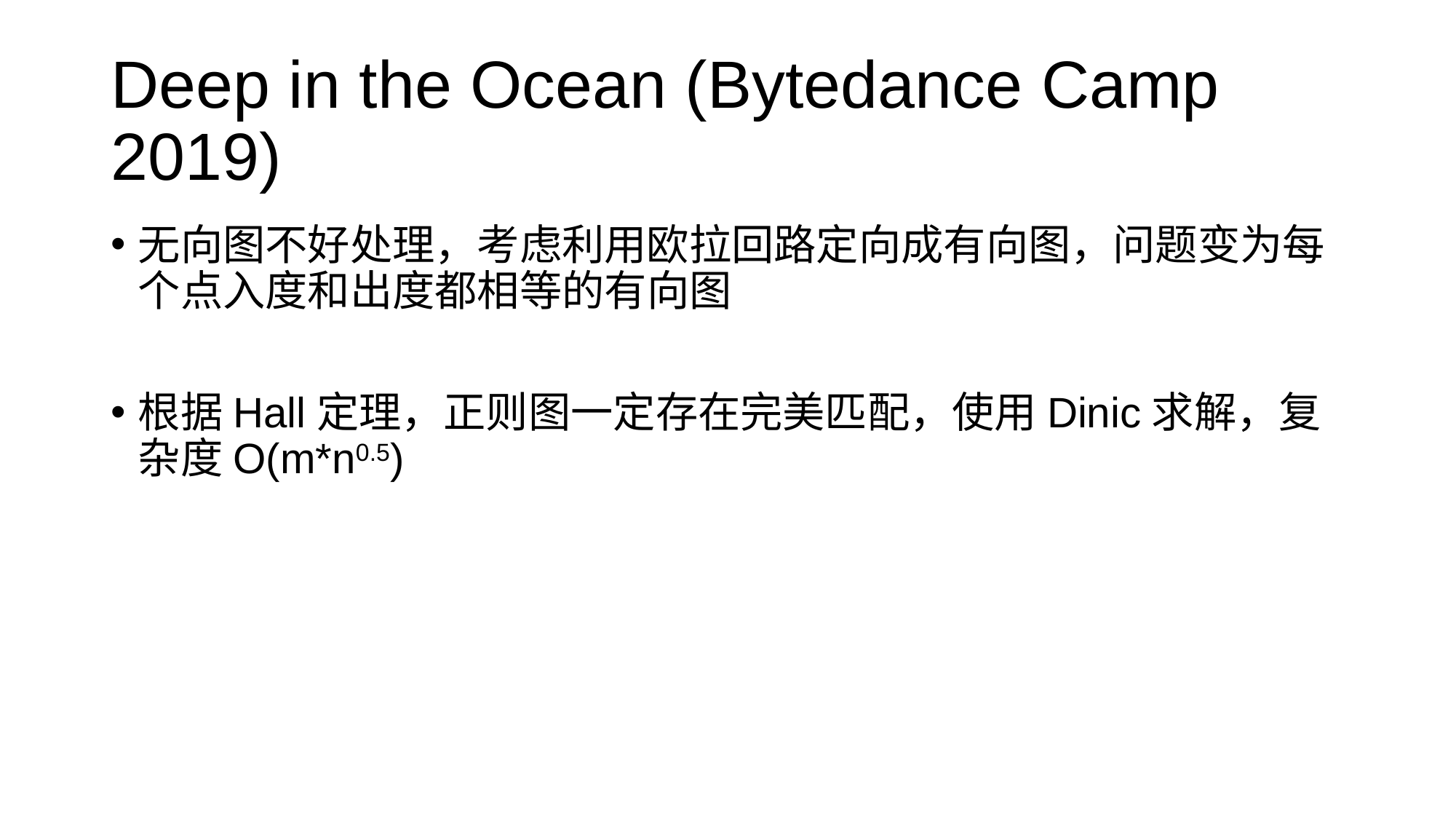

# Deep in the Ocean (Bytedance Camp 2019)
无向图不好处理，考虑利用欧拉回路定向成有向图，问题变为每个点入度和出度都相等的有向图

根据Hall定理，正则图一定存在完美匹配，使用Dinic求解，复杂度O(m*n0.5)